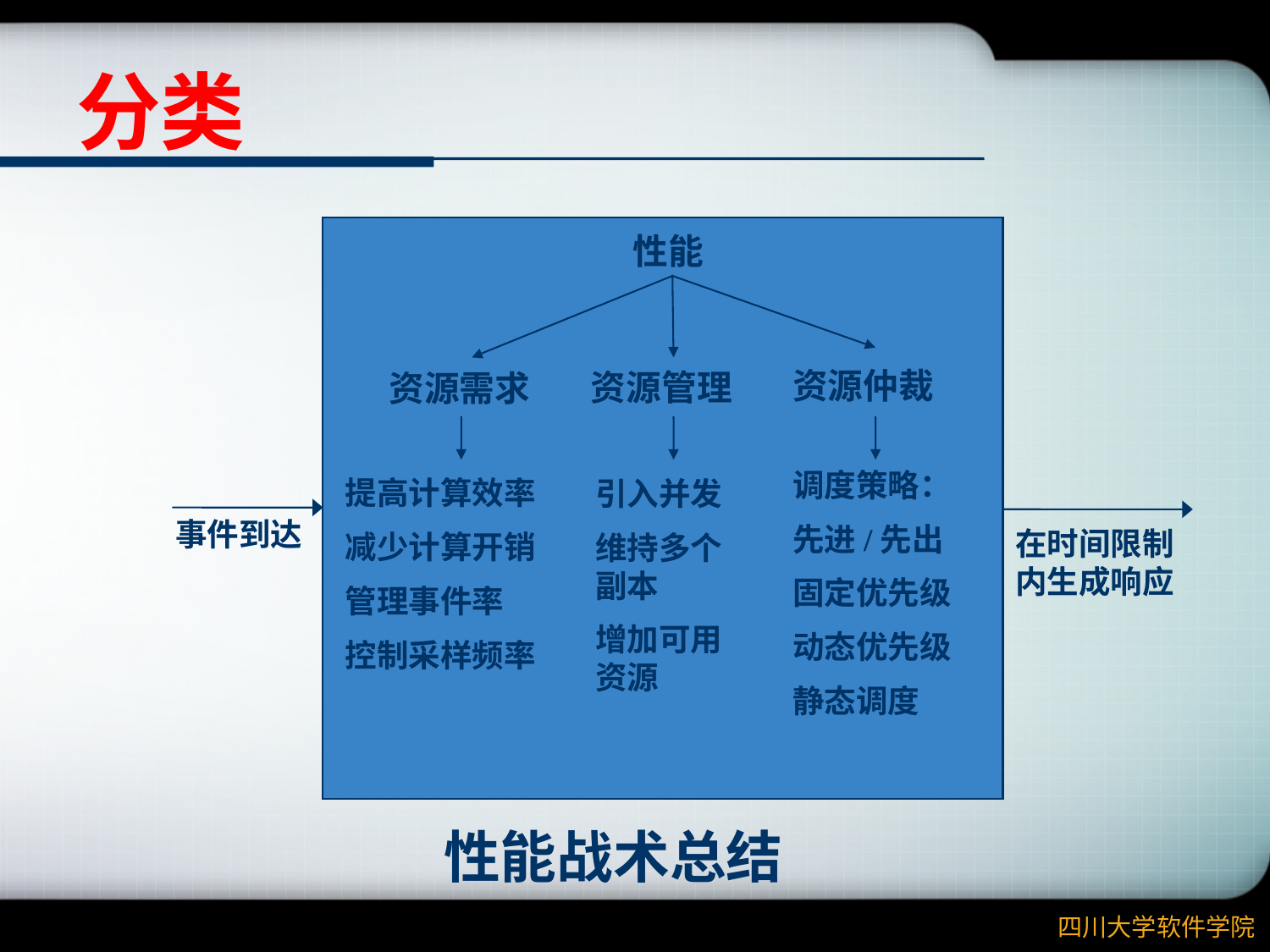

# 分类

性能

资源仲裁
资源管理
资源需求

调度策略：
先进/先出
固定优先级
动态优先级
静态调度
提高计算效率
减少计算开销
管理事件率
控制采样频率
引入并发
维持多个副本
增加可用资源

事件到达

在时间限制内生成响应
性能战术总结